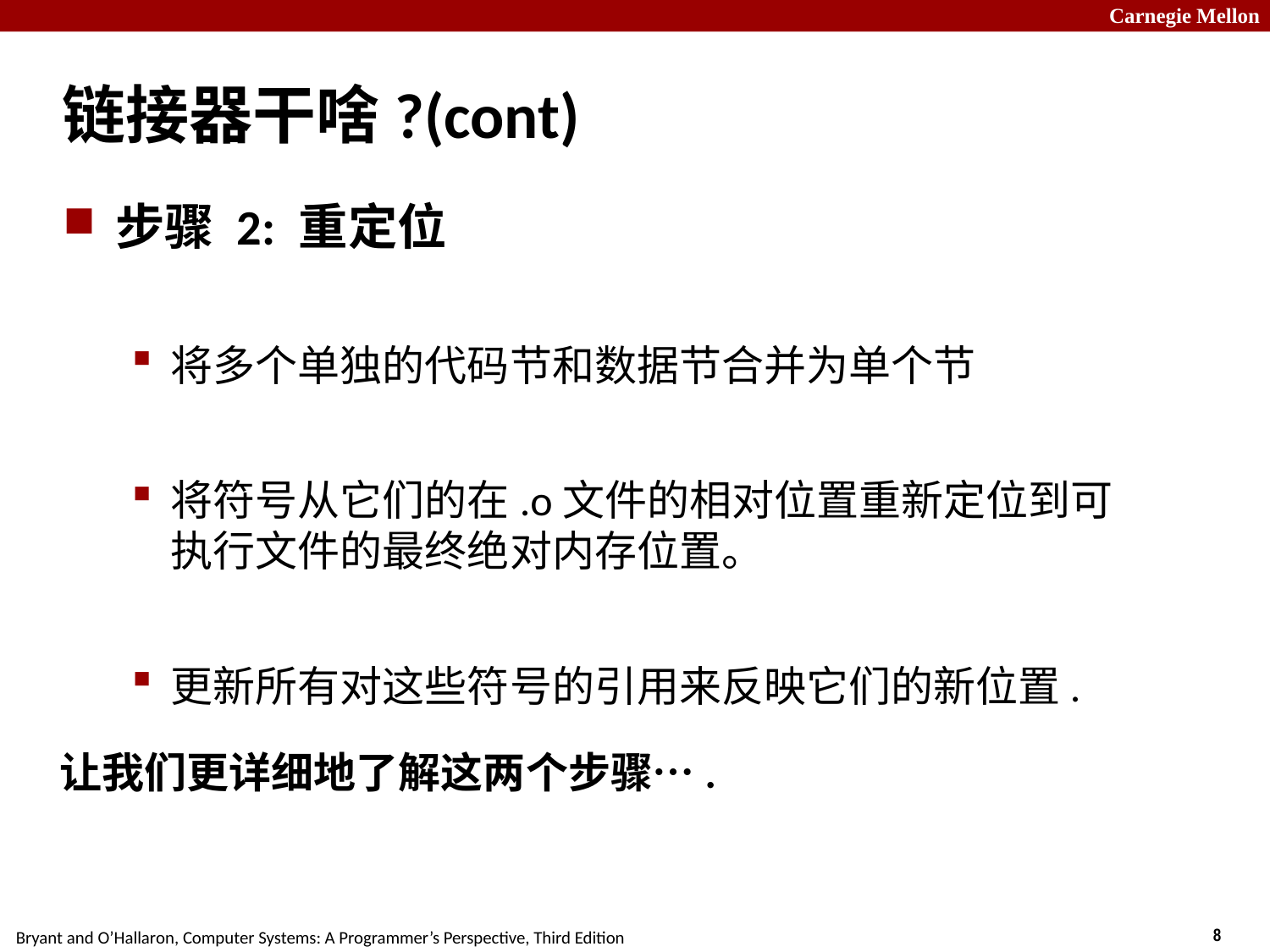

# 链接器干啥?(cont)
步骤 2: 重定位

将多个单独的代码节和数据节合并为单个节

将符号从它们的在.o文件的相对位置重新定位到可执行文件的最终绝对内存位置。

更新所有对这些符号的引用来反映它们的新位置.

让我们更详细地了解这两个步骤….